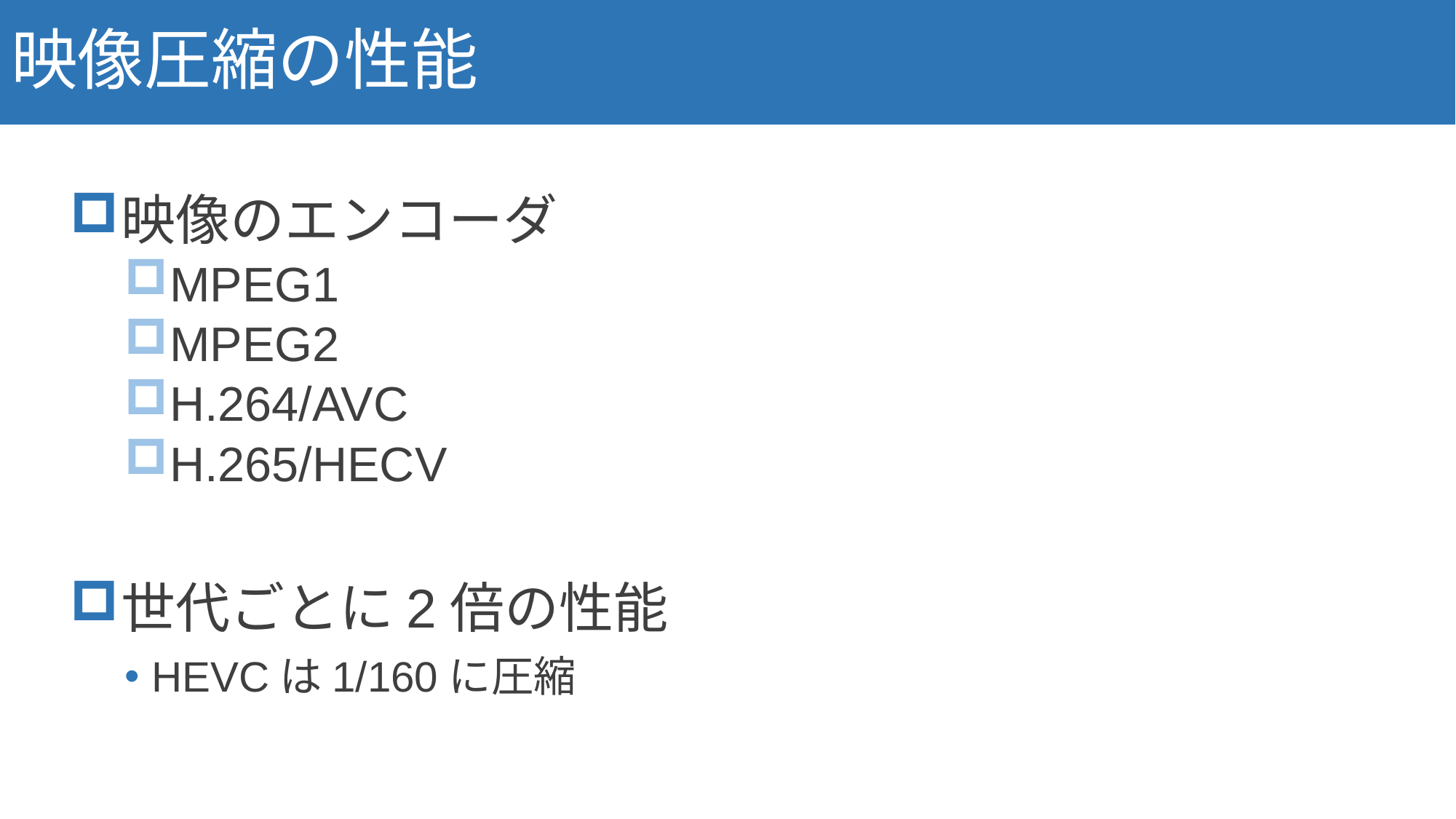

# 映像圧縮の性能
14
映像のエンコーダ
MPEG1
MPEG2
H.264/AVC
H.265/HECV

世代ごとに2倍の性能
HEVCは1/160に圧縮